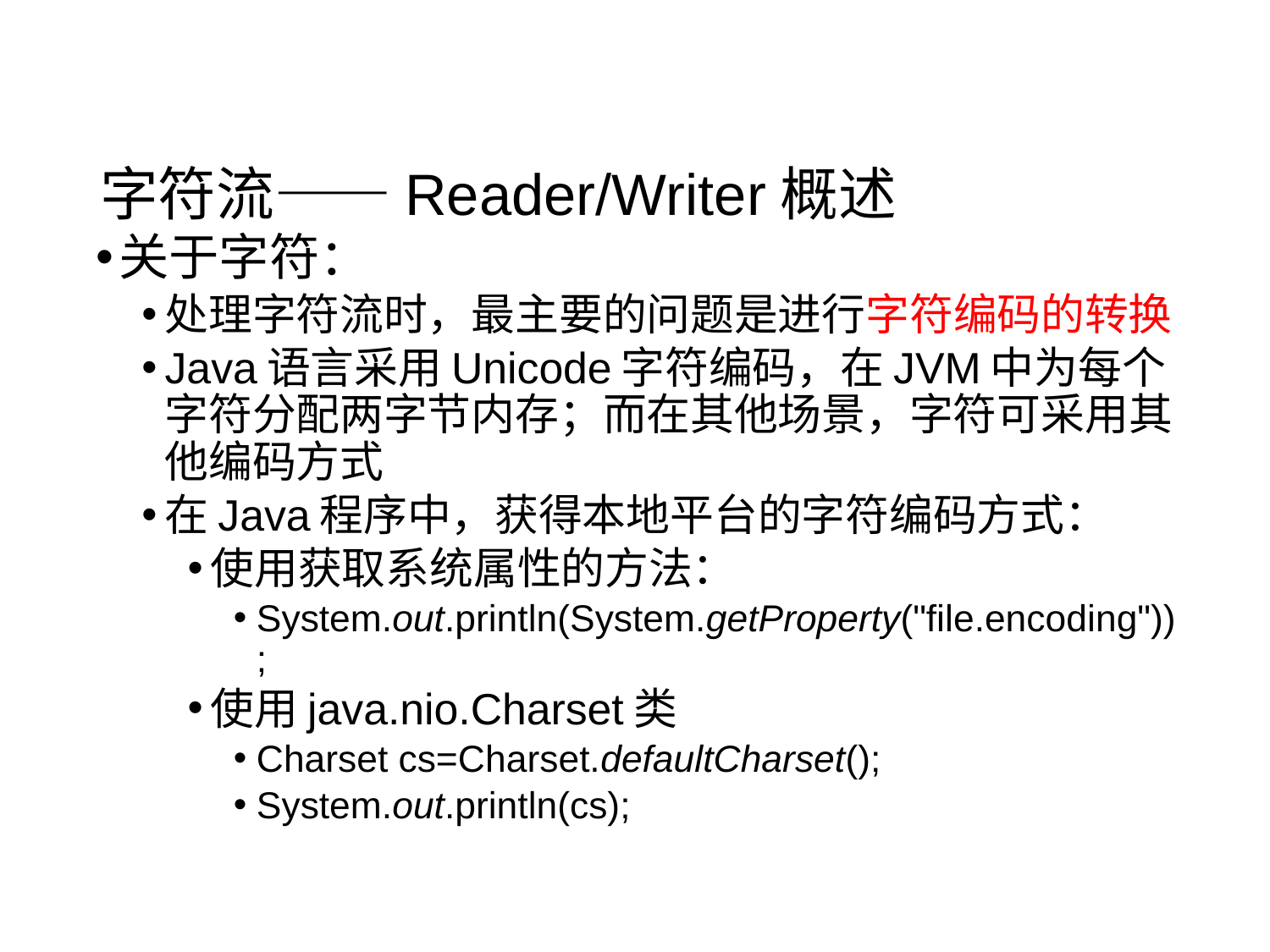

# 字符流——Reader/Writer概述
关于字符：
处理字符流时，最主要的问题是进行字符编码的转换
Java语言采用Unicode字符编码，在JVM中为每个字符分配两字节内存；而在其他场景，字符可采用其他编码方式
在Java程序中，获得本地平台的字符编码方式：
使用获取系统属性的方法：
System.out.println(System.getProperty("file.encoding"));
使用java.nio.Charset类
Charset cs=Charset.defaultCharset();
System.out.println(cs);